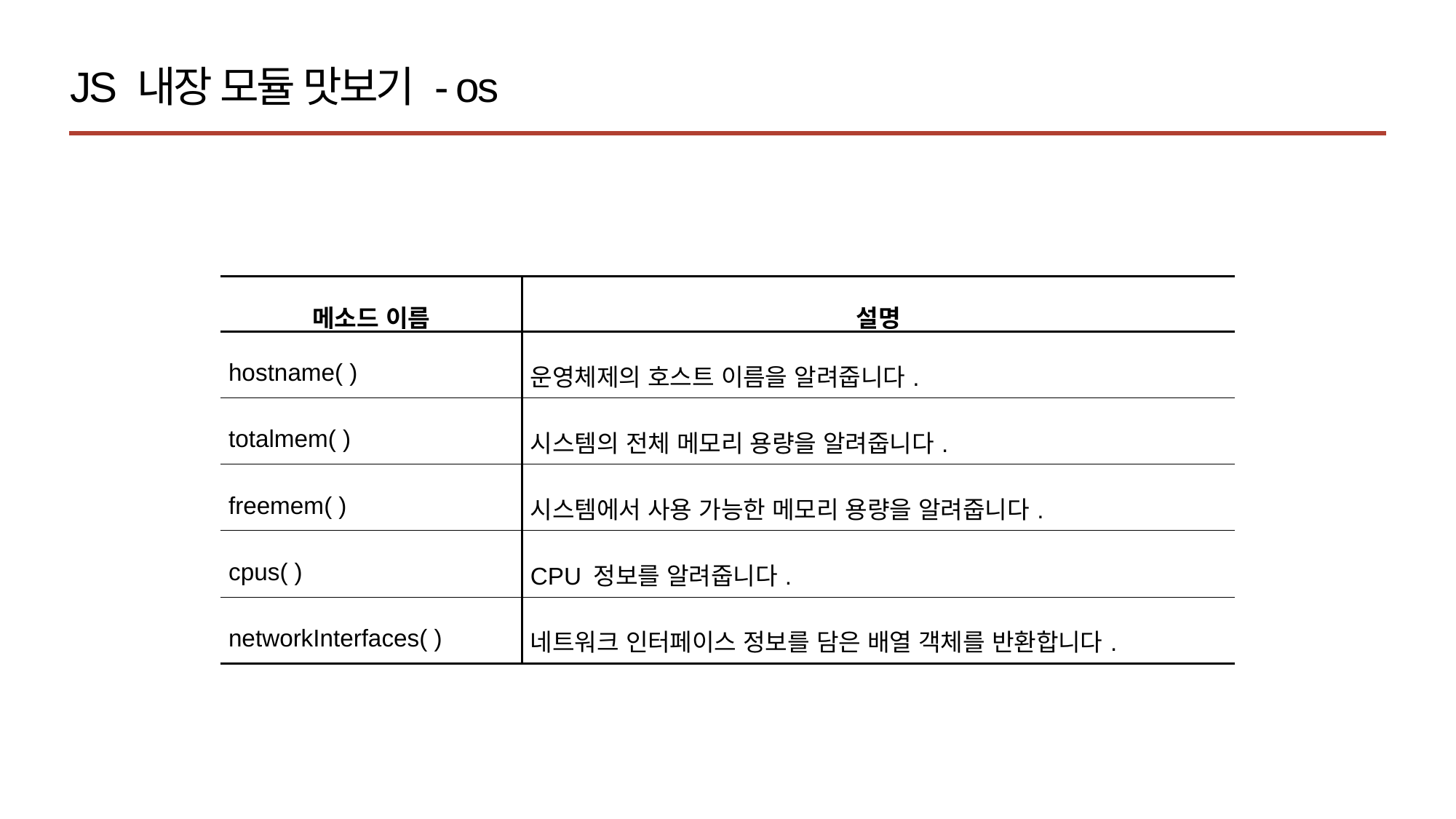

JS 내장 모듈 맛보기 - os
| 메소드 이름 | 설명 |
| --- | --- |
| hostname( ) | 운영체제의 호스트 이름을 알려줍니다. |
| totalmem( ) | 시스템의 전체 메모리 용량을 알려줍니다. |
| freemem( ) | 시스템에서 사용 가능한 메모리 용량을 알려줍니다. |
| cpus( ) | CPU 정보를 알려줍니다. |
| networkInterfaces( ) | 네트워크 인터페이스 정보를 담은 배열 객체를 반환합니다. |